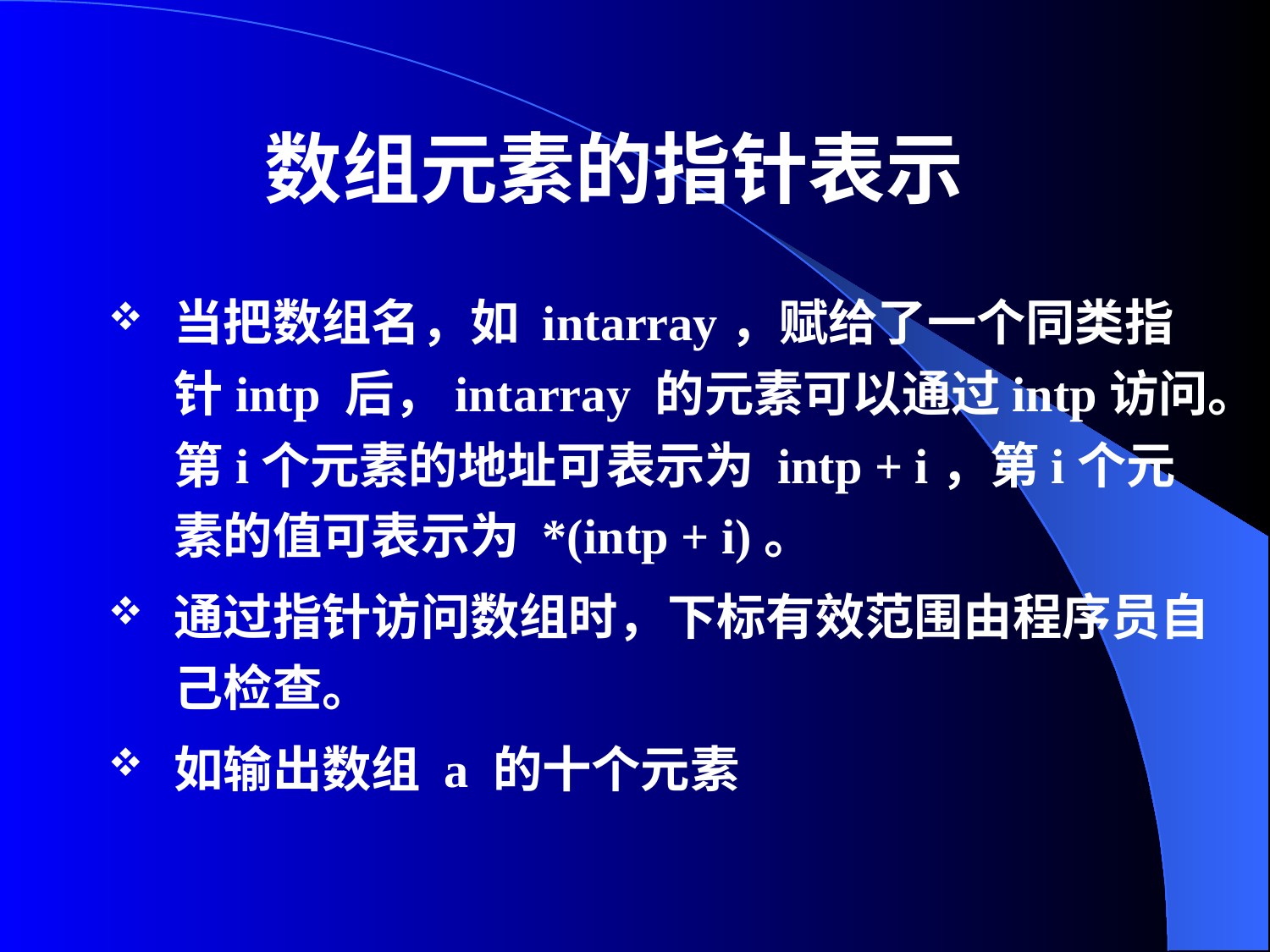

# 数组元素的指针表示
当把数组名，如 intarray，赋给了一个同类指针intp 后，intarray 的元素可以通过intp访问。第i个元素的地址可表示为 intp + i，第i个元素的值可表示为 *(intp + i)。
通过指针访问数组时，下标有效范围由程序员自己检查。
如输出数组 a 的十个元素